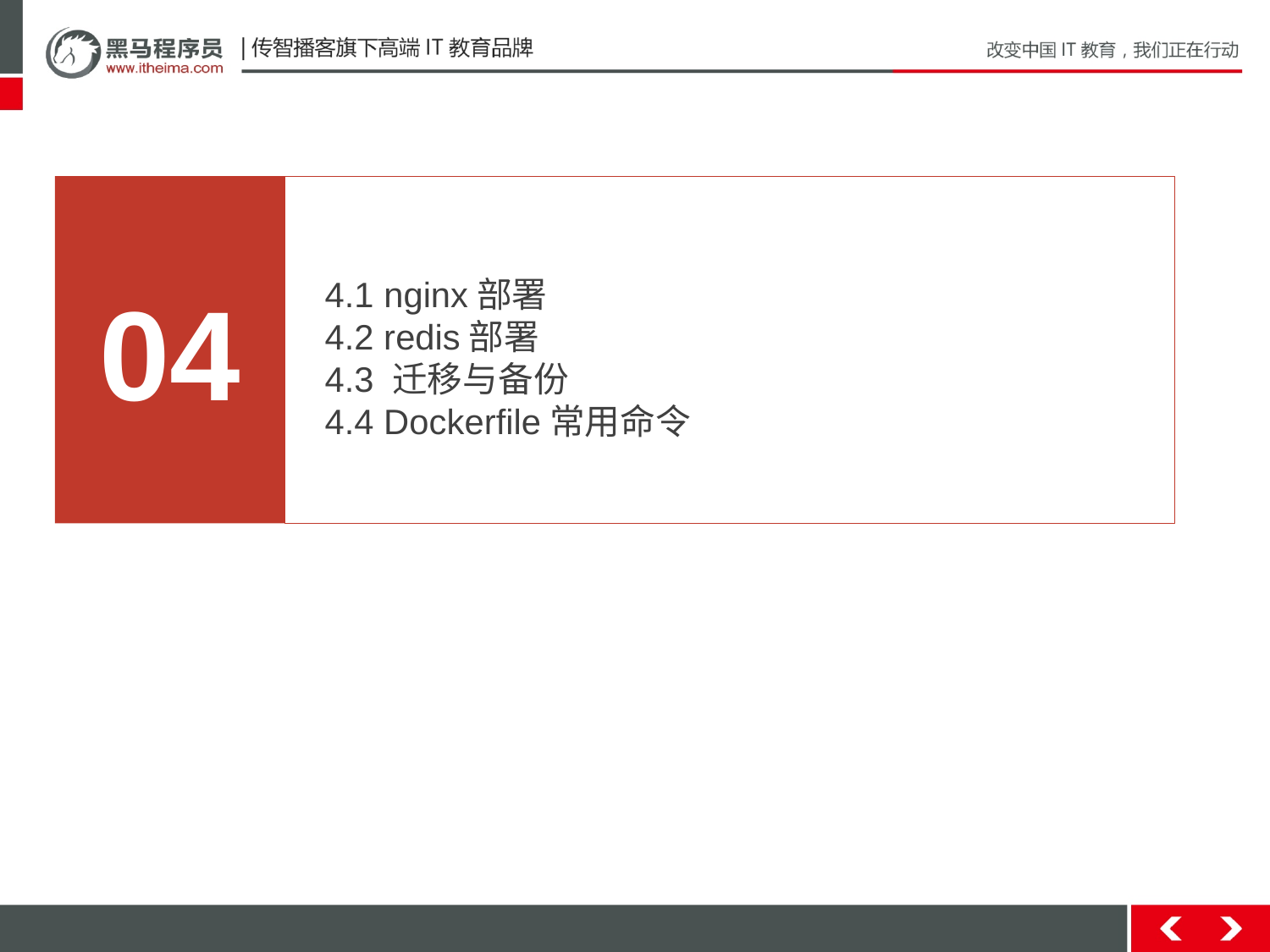

04
4.1 nginx部署
4.2 redis部署
4.3 迁移与备份
4.4 Dockerfile常用命令